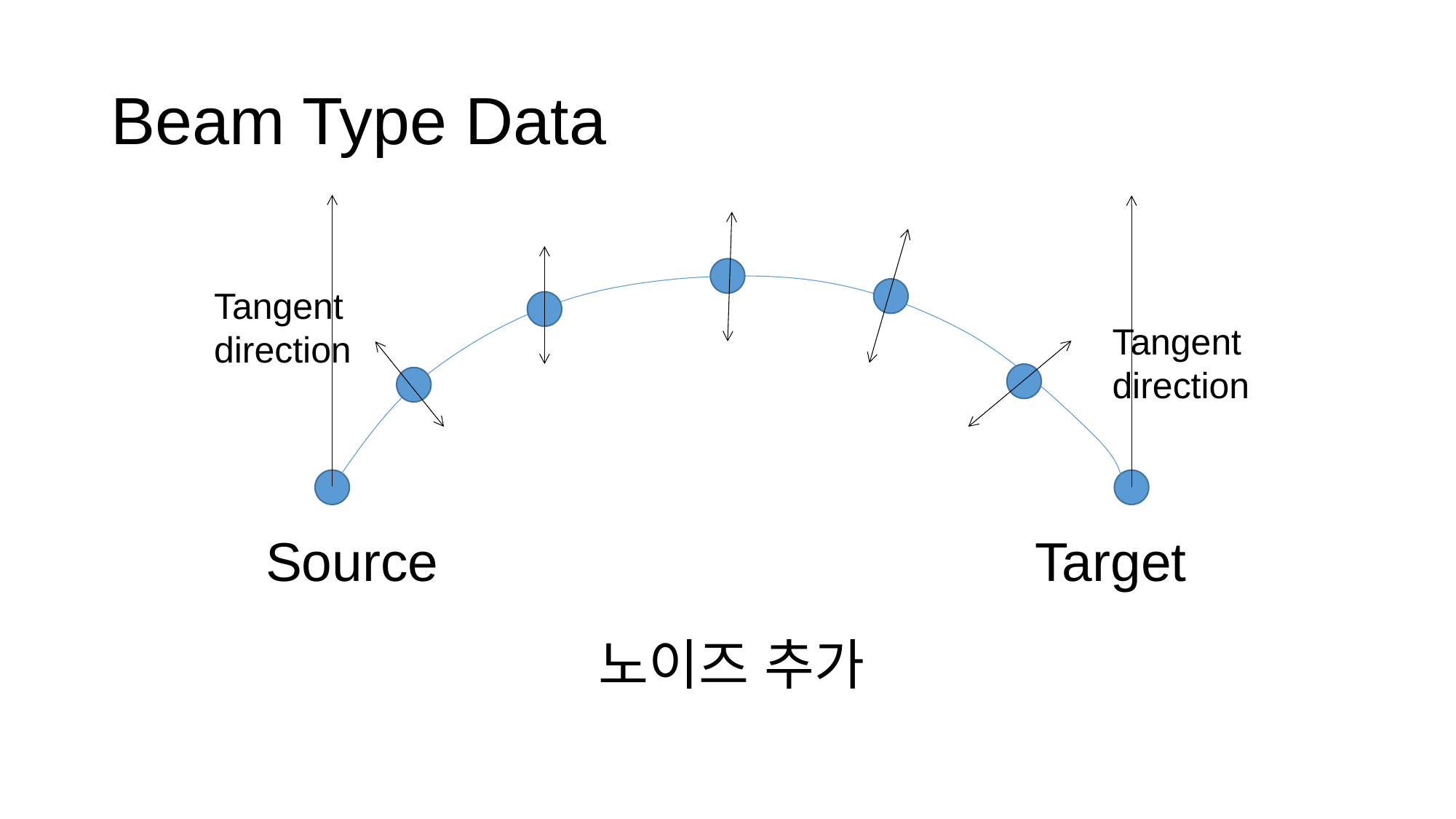

# Beam Type Data

Tangent direction

Tangent direction

Target
Source
노이즈 추가